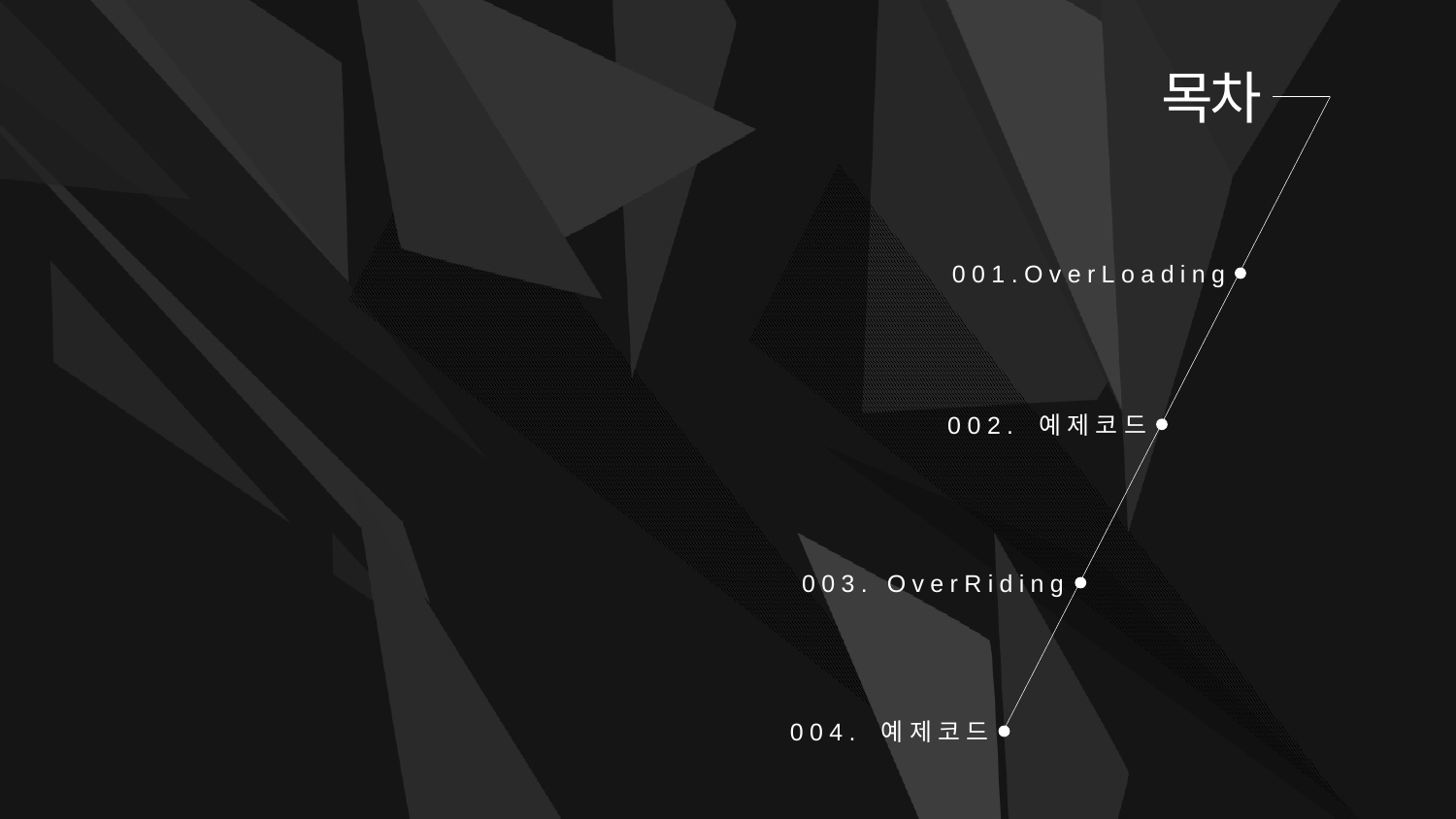

목차
001.OverLoading

002. 예제코드

003. OverRiding

004. 예제코드